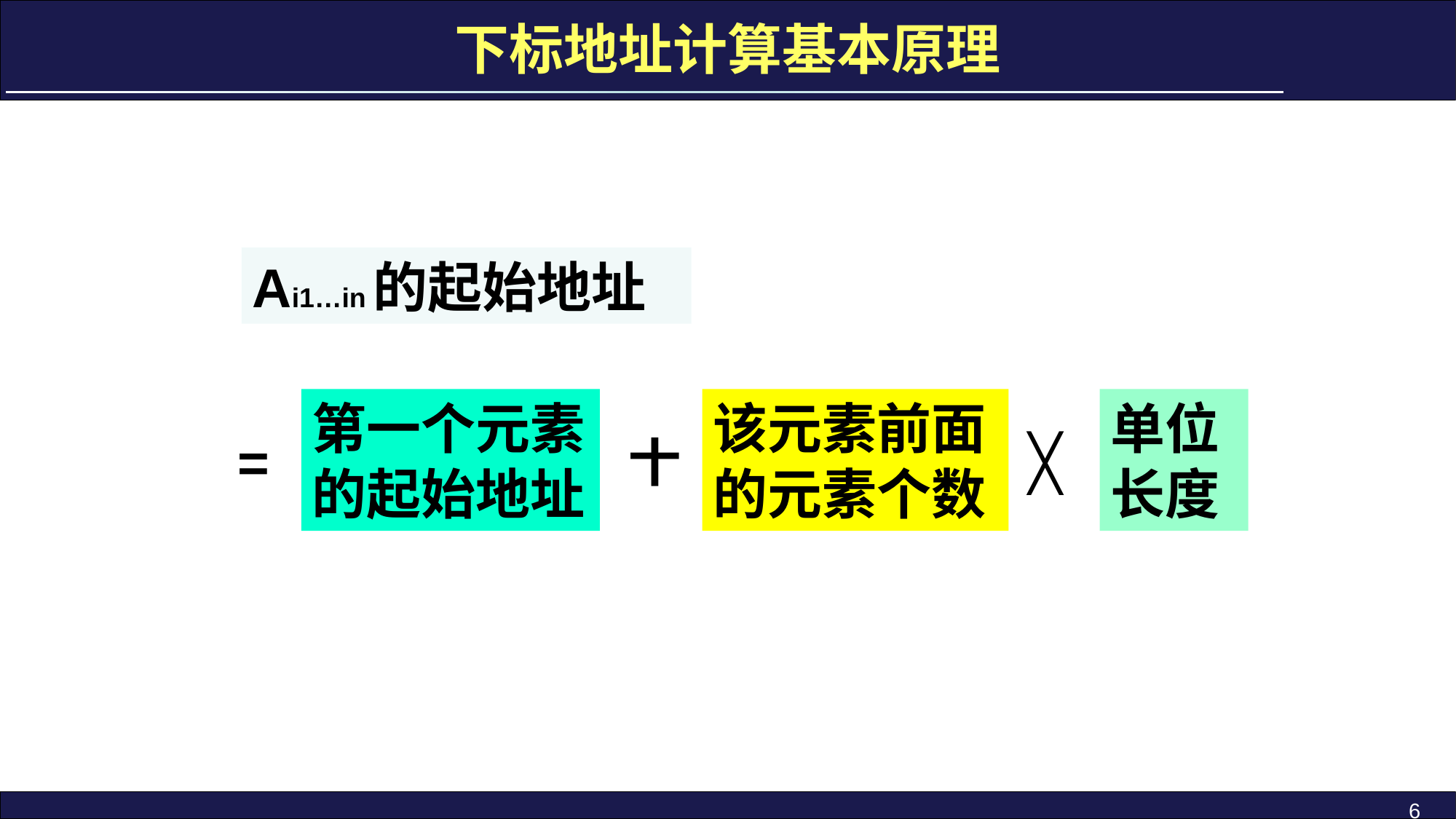

# 下标地址计算基本原理
Ai1…in的起始地址
第一个元素的起始地址
该元素前面的元素个数
单位长度
=
〸
╳
6